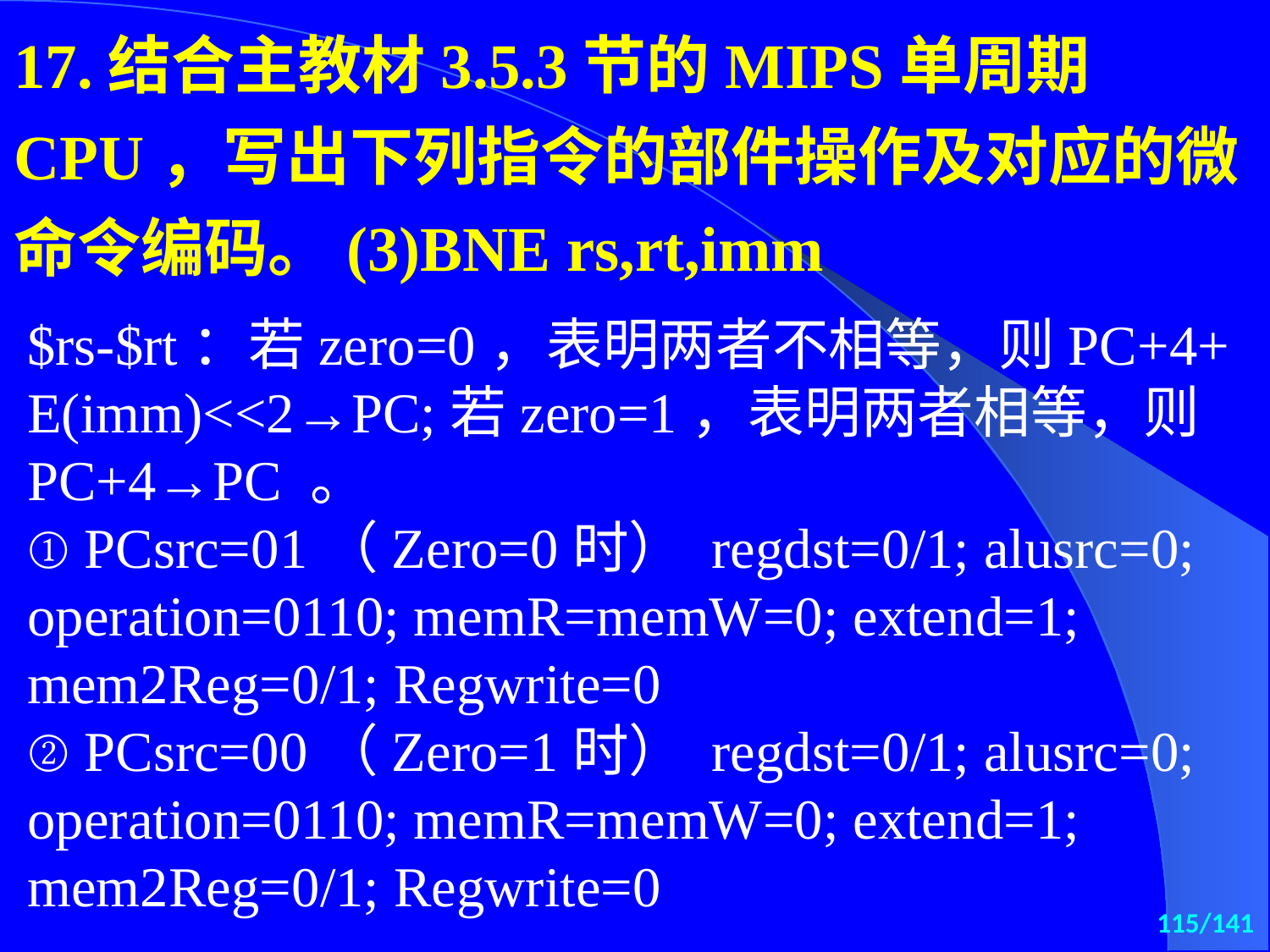

17.结合主教材3.5.3节的MIPS单周期CPU，写出下列指令的部件操作及对应的微命令编码。(3)BNE rs,rt,imm
$rs-$rt：若zero=0，表明两者不相等，则PC+4+ E(imm)<<2→PC;若zero=1，表明两者相等，则PC+4→PC 。
① PCsrc=01（Zero=0时） regdst=0/1; alusrc=0; operation=0110; memR=memW=0; extend=1; mem2Reg=0/1; Regwrite=0
② PCsrc=00（Zero=1时） regdst=0/1; alusrc=0; operation=0110; memR=memW=0; extend=1; mem2Reg=0/1; Regwrite=0
115/141